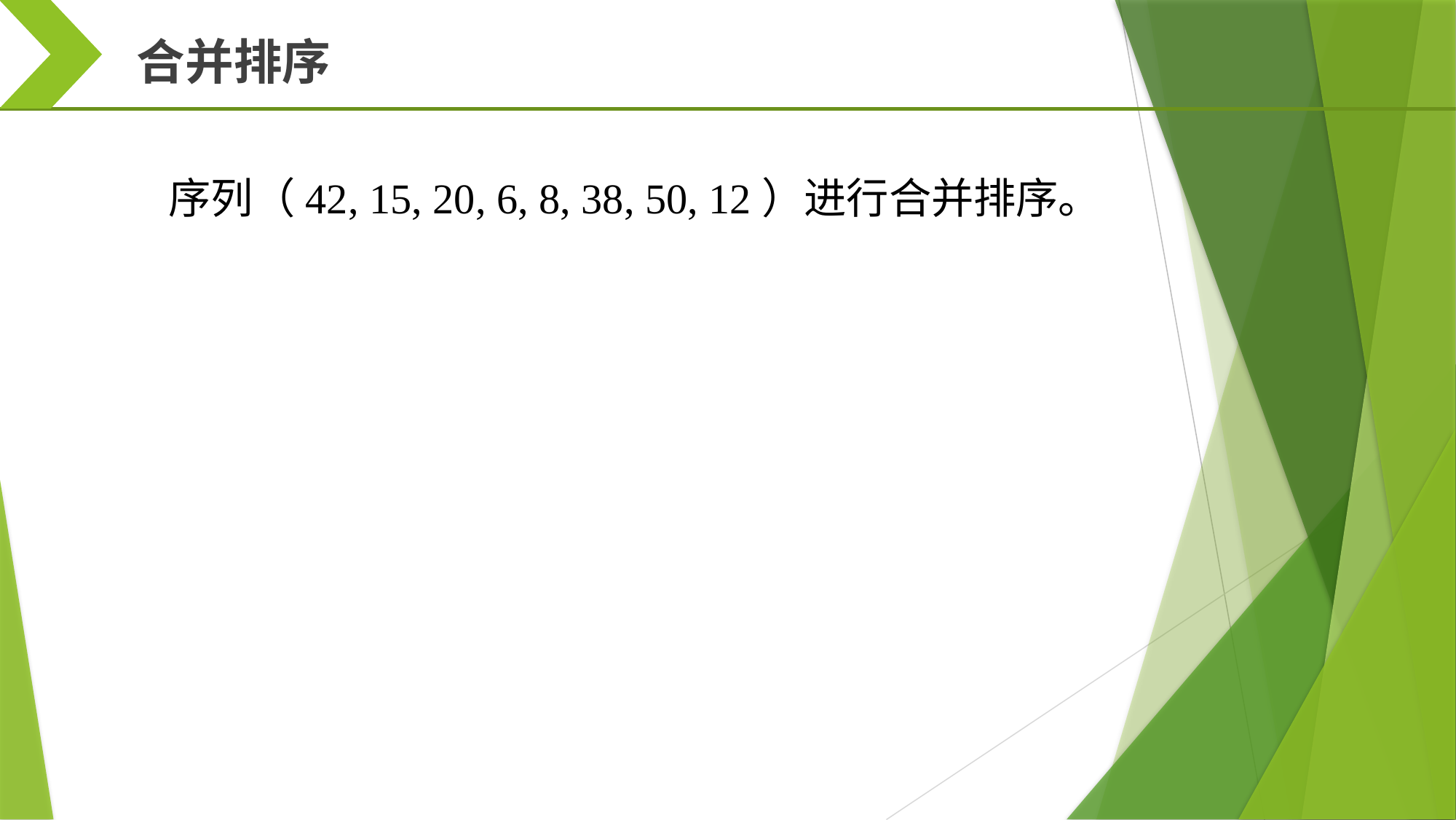

合并排序
序列（42, 15, 20, 6, 8, 38, 50, 12）进行合并排序。